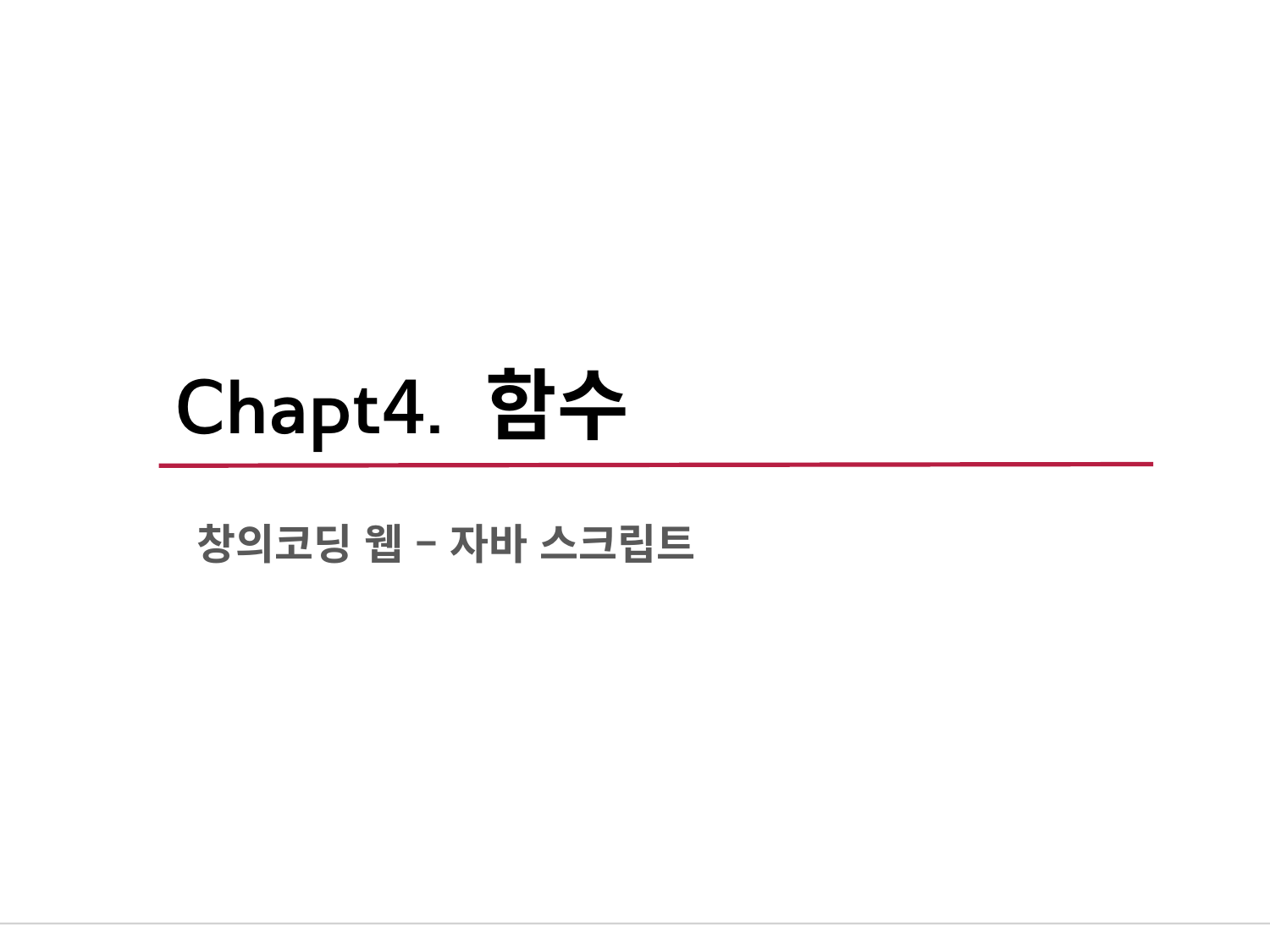

# Chapt4. 함수
창의코딩 웹 – 자바 스크립트